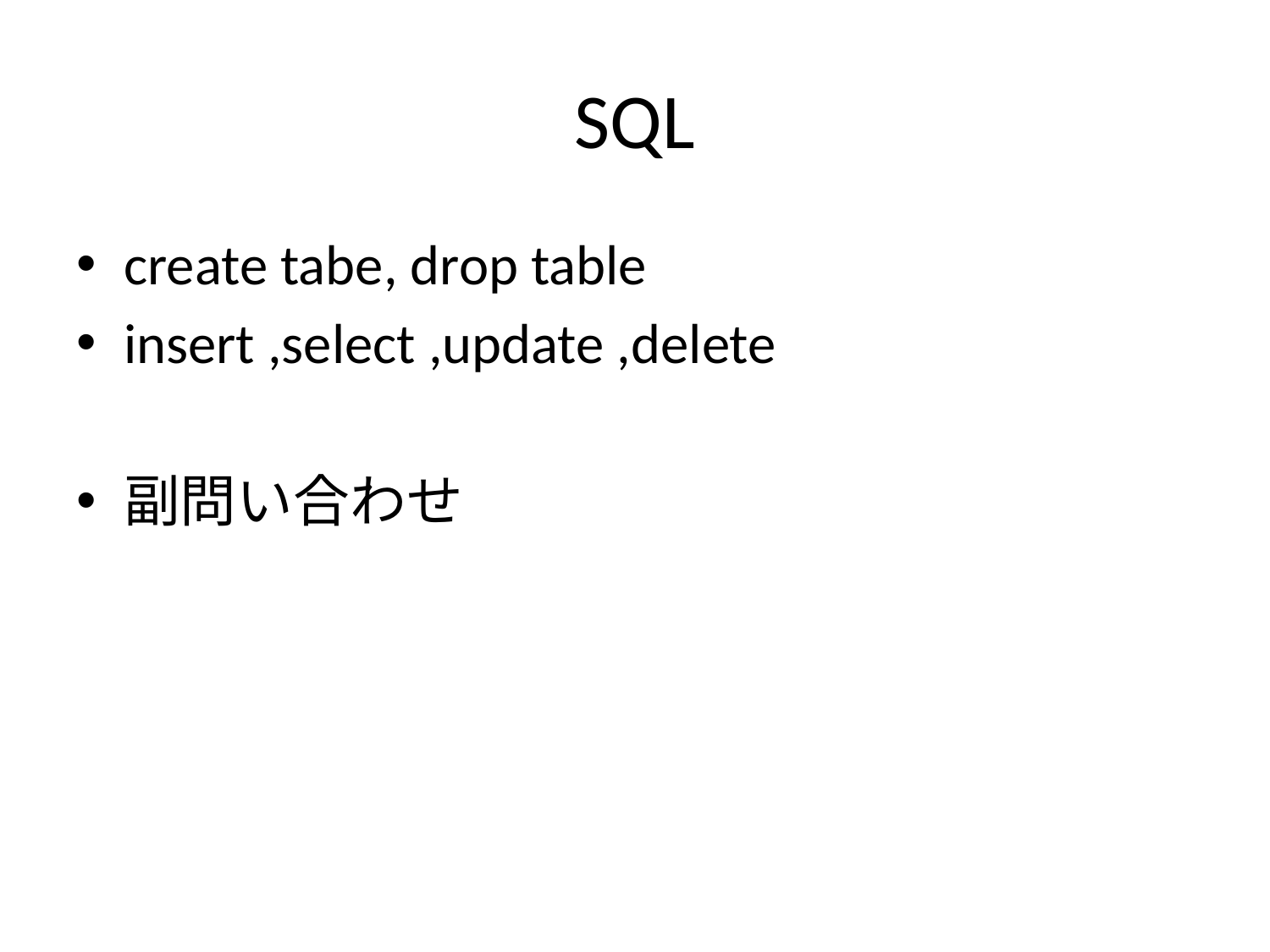

# SQL
create tabe, drop table
insert ,select ,update ,delete

副問い合わせ